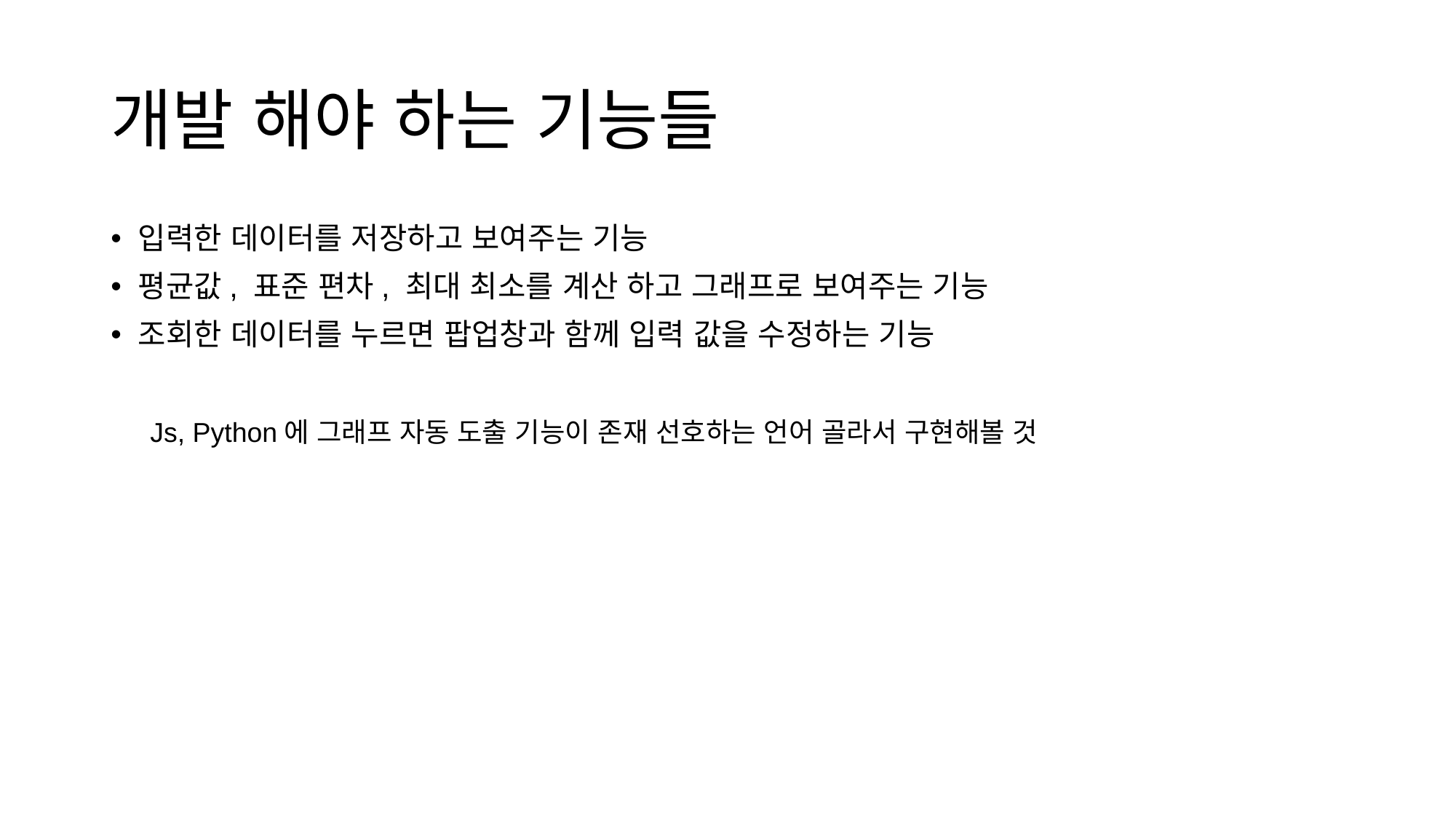

# 개발 해야 하는 기능들
입력한 데이터를 저장하고 보여주는 기능
평균값, 표준 편차, 최대 최소를 계산 하고 그래프로 보여주는 기능
조회한 데이터를 누르면 팝업창과 함께 입력 값을 수정하는 기능

Js, Python에 그래프 자동 도출 기능이 존재 선호하는 언어 골라서 구현해볼 것